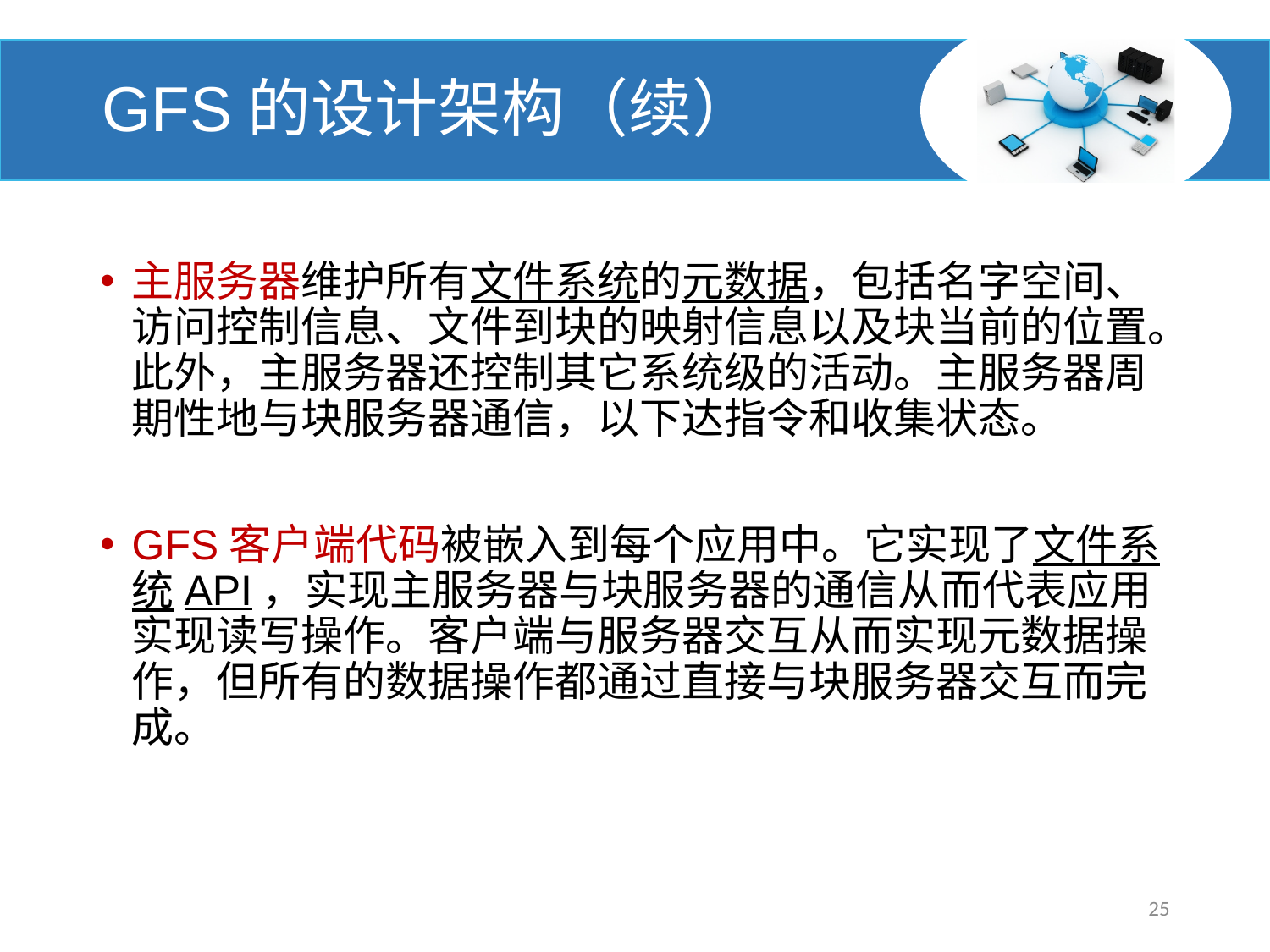

# GFS的设计架构（续）
主服务器维护所有文件系统的元数据，包括名字空间、访问控制信息、文件到块的映射信息以及块当前的位置。此外，主服务器还控制其它系统级的活动。主服务器周期性地与块服务器通信，以下达指令和收集状态。

GFS客户端代码被嵌入到每个应用中。它实现了文件系统API，实现主服务器与块服务器的通信从而代表应用实现读写操作。客户端与服务器交互从而实现元数据操作，但所有的数据操作都通过直接与块服务器交互而完成。

25